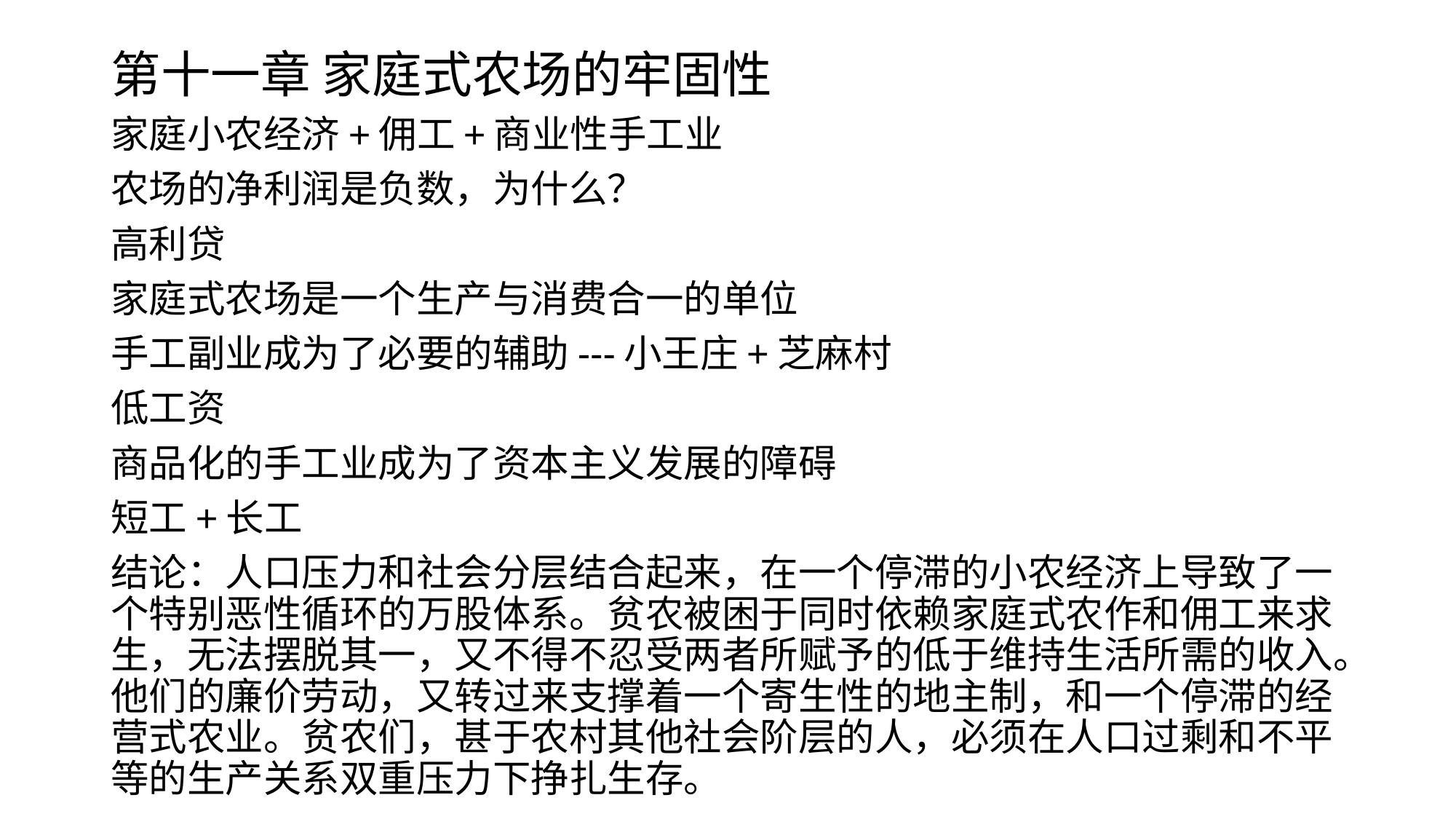

# 第十一章 家庭式农场的牢固性
家庭小农经济+佣工+商业性手工业
农场的净利润是负数，为什么？
高利贷
家庭式农场是一个生产与消费合一的单位
手工副业成为了必要的辅助---小王庄+芝麻村
低工资
商品化的手工业成为了资本主义发展的障碍
短工+长工
结论：人口压力和社会分层结合起来，在一个停滞的小农经济上导致了一个特别恶性循环的万股体系。贫农被困于同时依赖家庭式农作和佣工来求生，无法摆脱其一，又不得不忍受两者所赋予的低于维持生活所需的收入。他们的廉价劳动，又转过来支撑着一个寄生性的地主制，和一个停滞的经营式农业。贫农们，甚于农村其他社会阶层的人，必须在人口过剩和不平等的生产关系双重压力下挣扎生存。